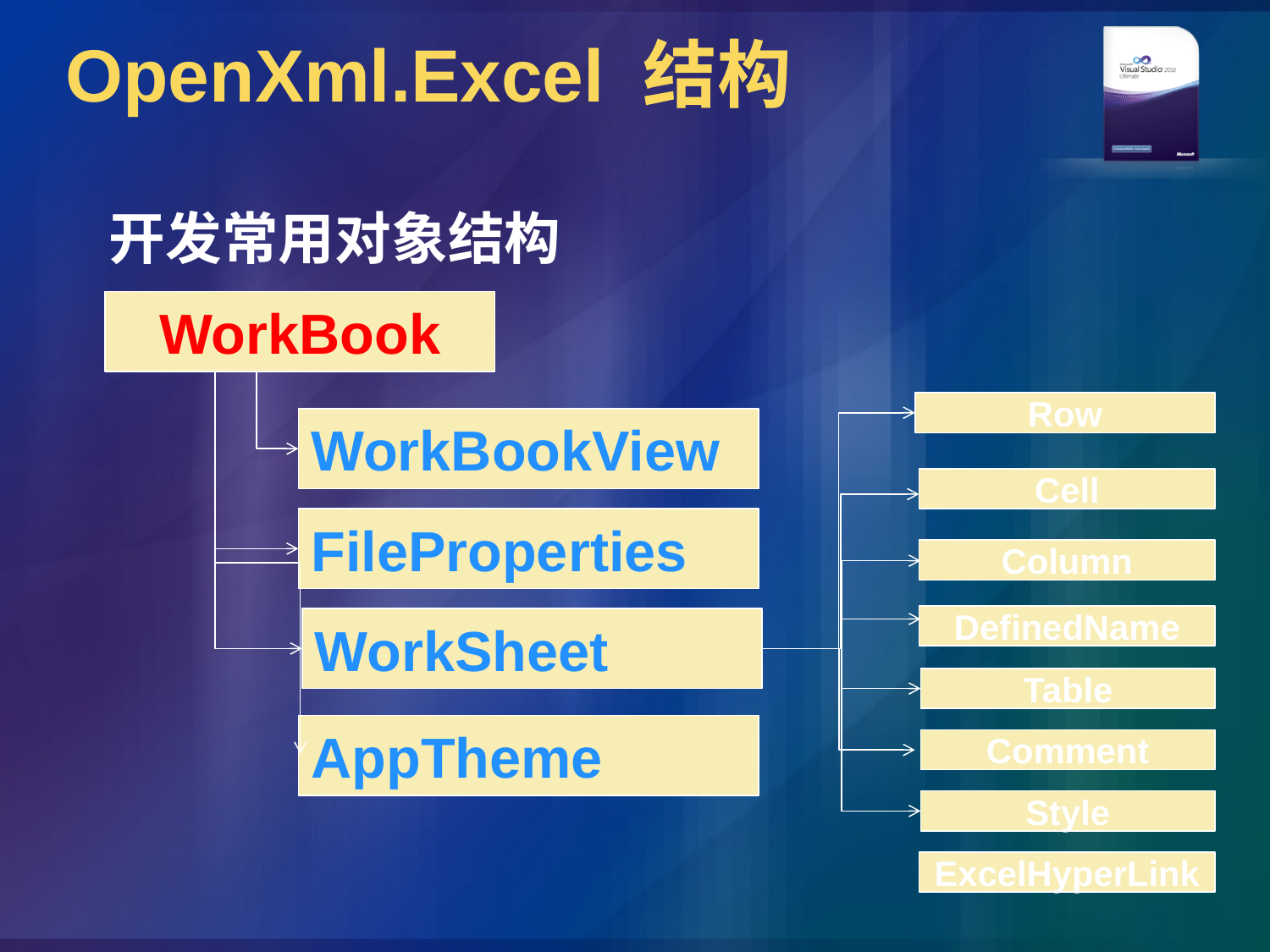

# OpenXml.Excel 结构
开发常用对象结构
WorkBook
Row
WorkBookView
Cell
FileProperties
Column
DefinedName
WorkSheet
Table
AppTheme
Comment
Style
ExcelHyperLink